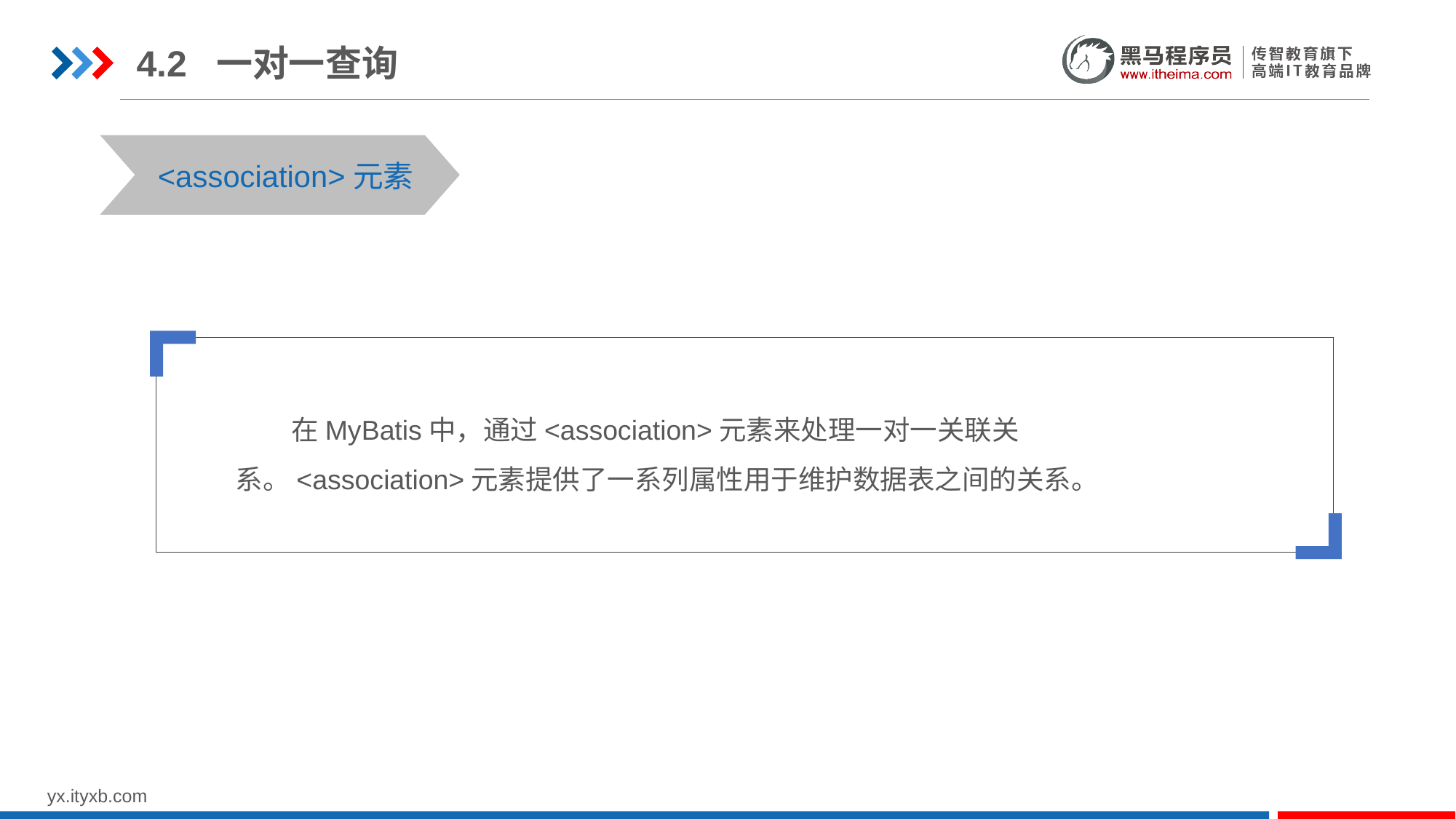

4.2  一对一查询

STEP  01
STEP  03
<association>元素

        在MyBatis中，通过<association>元素来处理一对一关联关系。<association>元素提供了一系列属性用于维护数据表之间的关系。